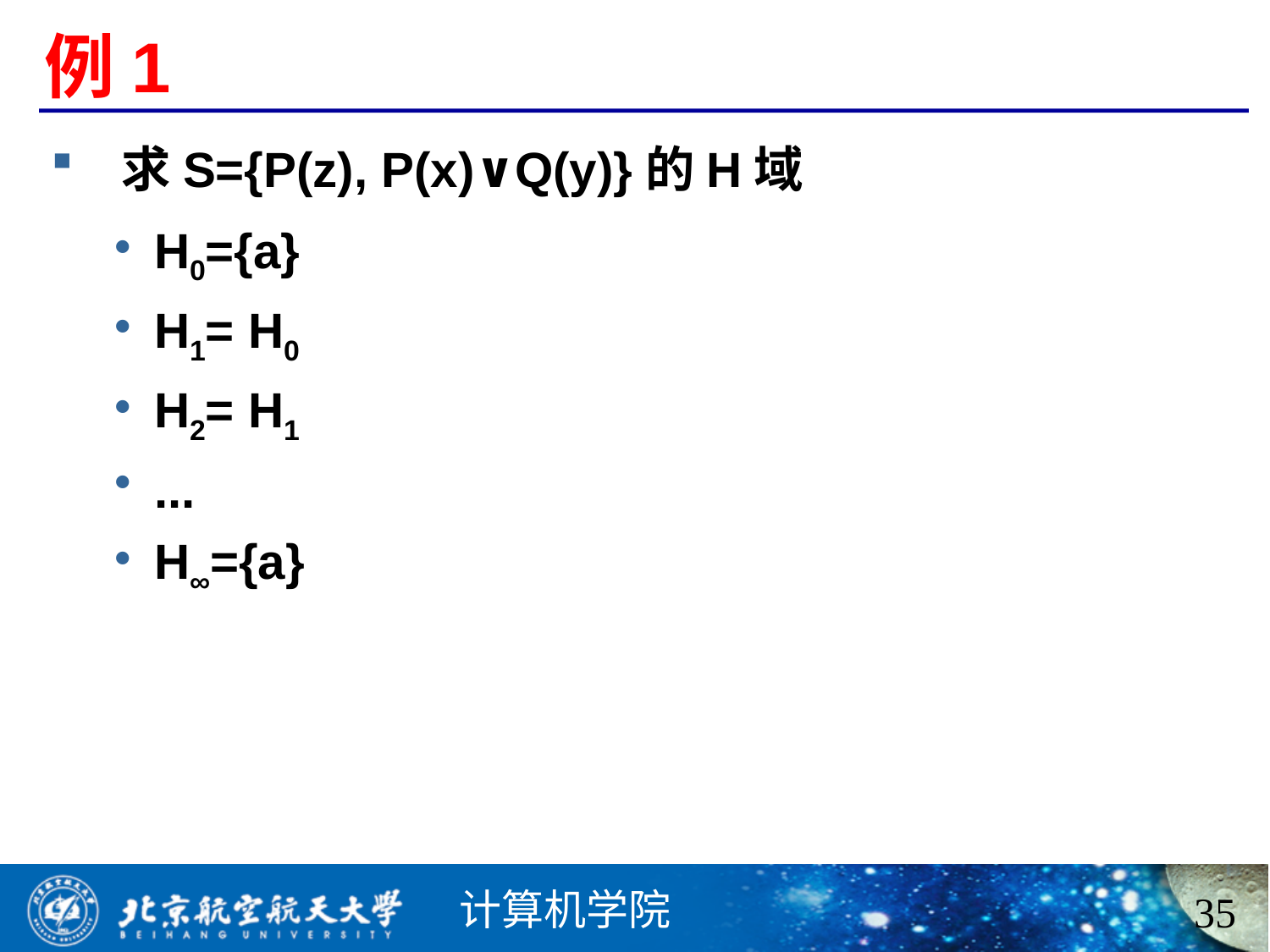

# 例1
 求S={P(z), P(x)∨Q(y)}的H域
H0={a}
H1= H0
H2= H1
...
H∞={a}